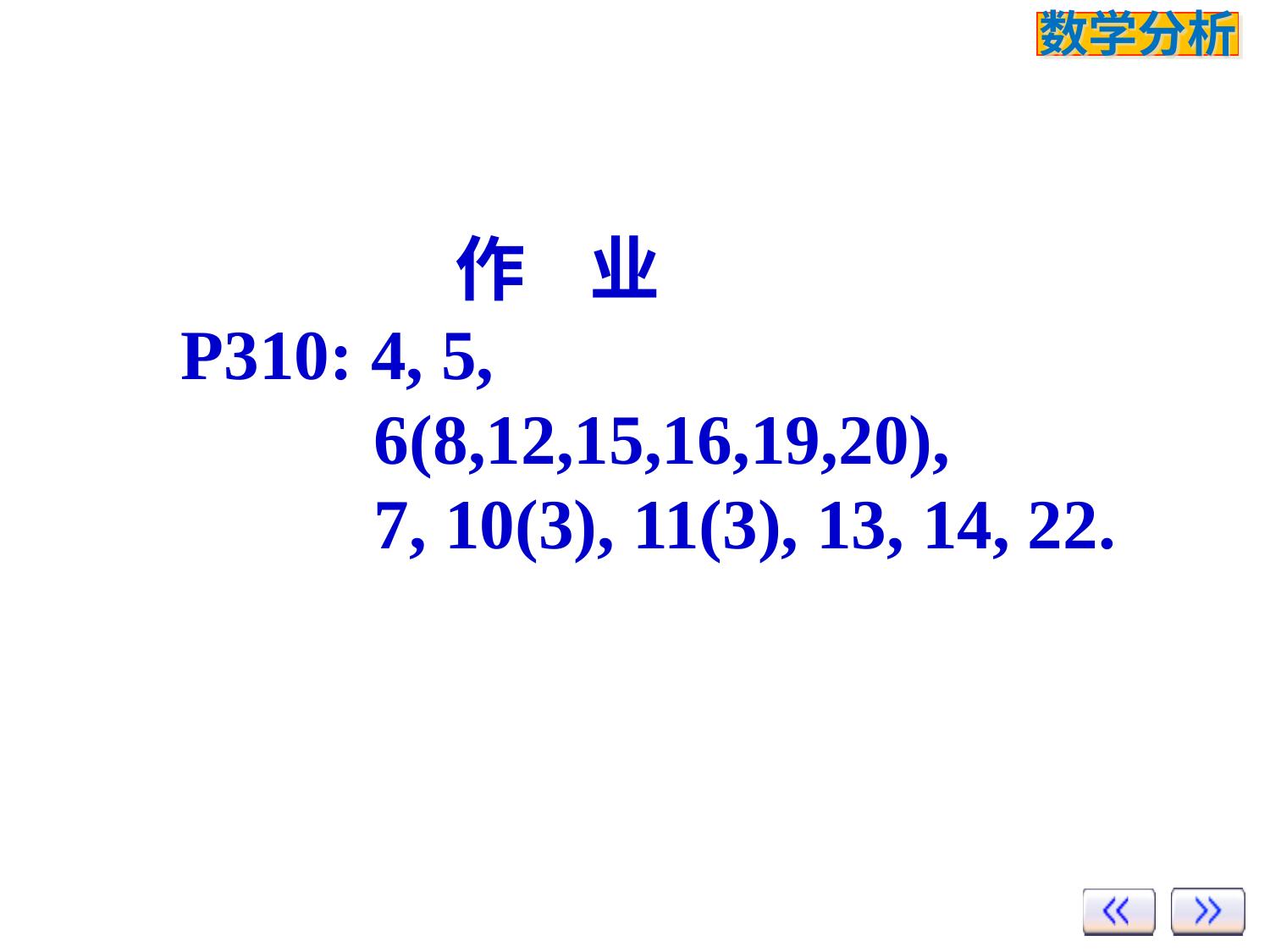

作    业
P310: 4, 5,
           6(8,12,15,16,19,20),
           7, 10(3), 11(3), 13, 14, 22.